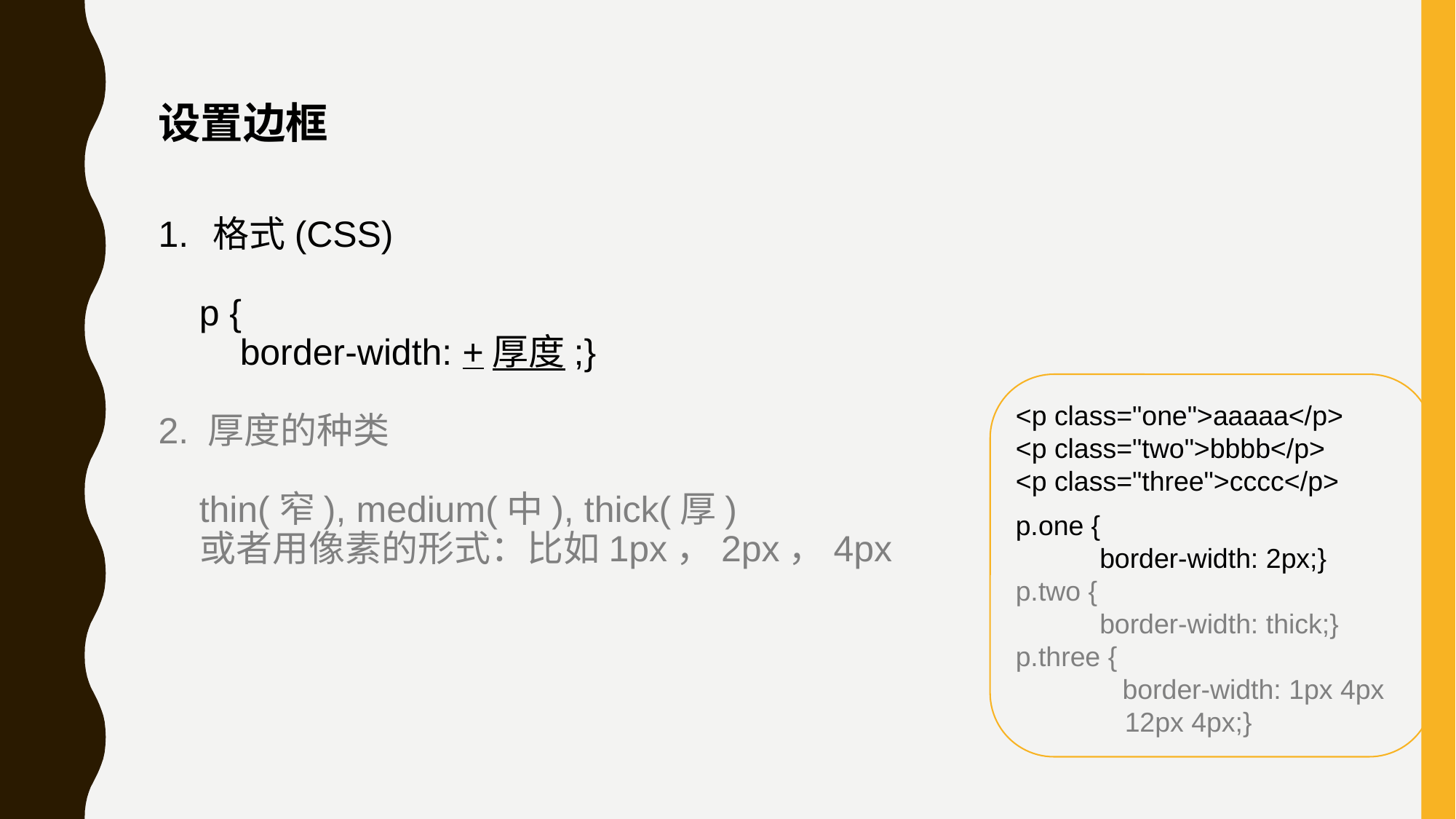

设置边框
格式(CSS)

    p {
        border-width: +厚度;}

2. 厚度的种类

    thin(窄), medium(中), thick(厚)
    或者用像素的形式：比如1px，2px，4px

<p class="one">aaaaa</p>
<p class="two">bbbb</p>
<p class="three">cccc</p>
p.one {
           border-width: 2px;}
p.two {
           border-width: thick;}
p.three {
              border-width: 1px 4px 	12px 4px;}